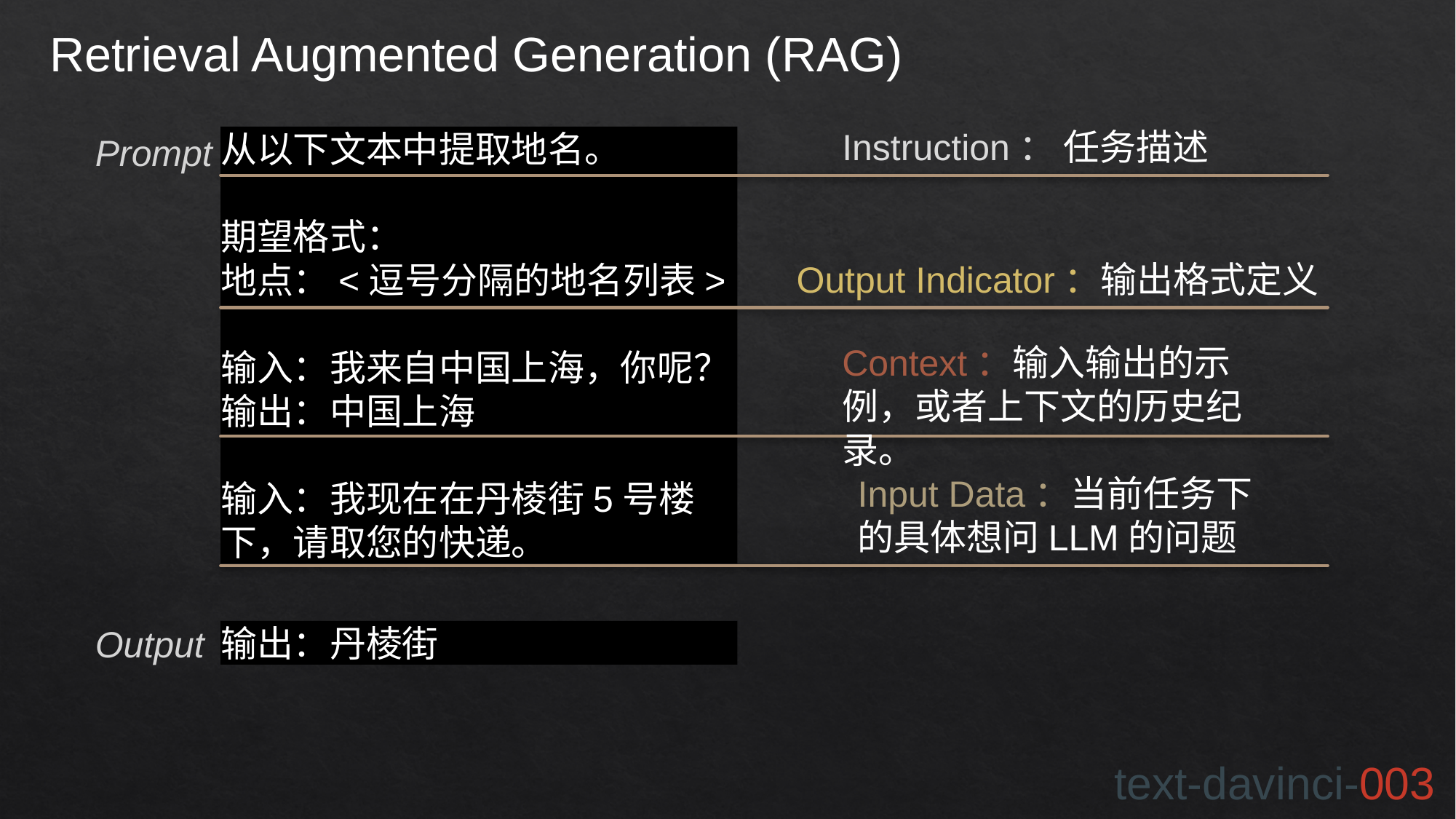

Retrieval Augmented Generation (RAG)
Instruction： 任务描述
Prompt
从以下文本中提取地名。

期望格式：
地点：<逗号分隔的地名列表>

输入：我来自中国上海，你呢？
输出：中国上海

输入：我现在在丹棱街5号楼下，请取您的快递。
Output Indicator：输出格式定义
Context：输入输出的示例，或者上下文的历史纪录。
Input Data：当前任务下的具体想问LLM的问题
Output
输出：丹棱街
text-davinci-003